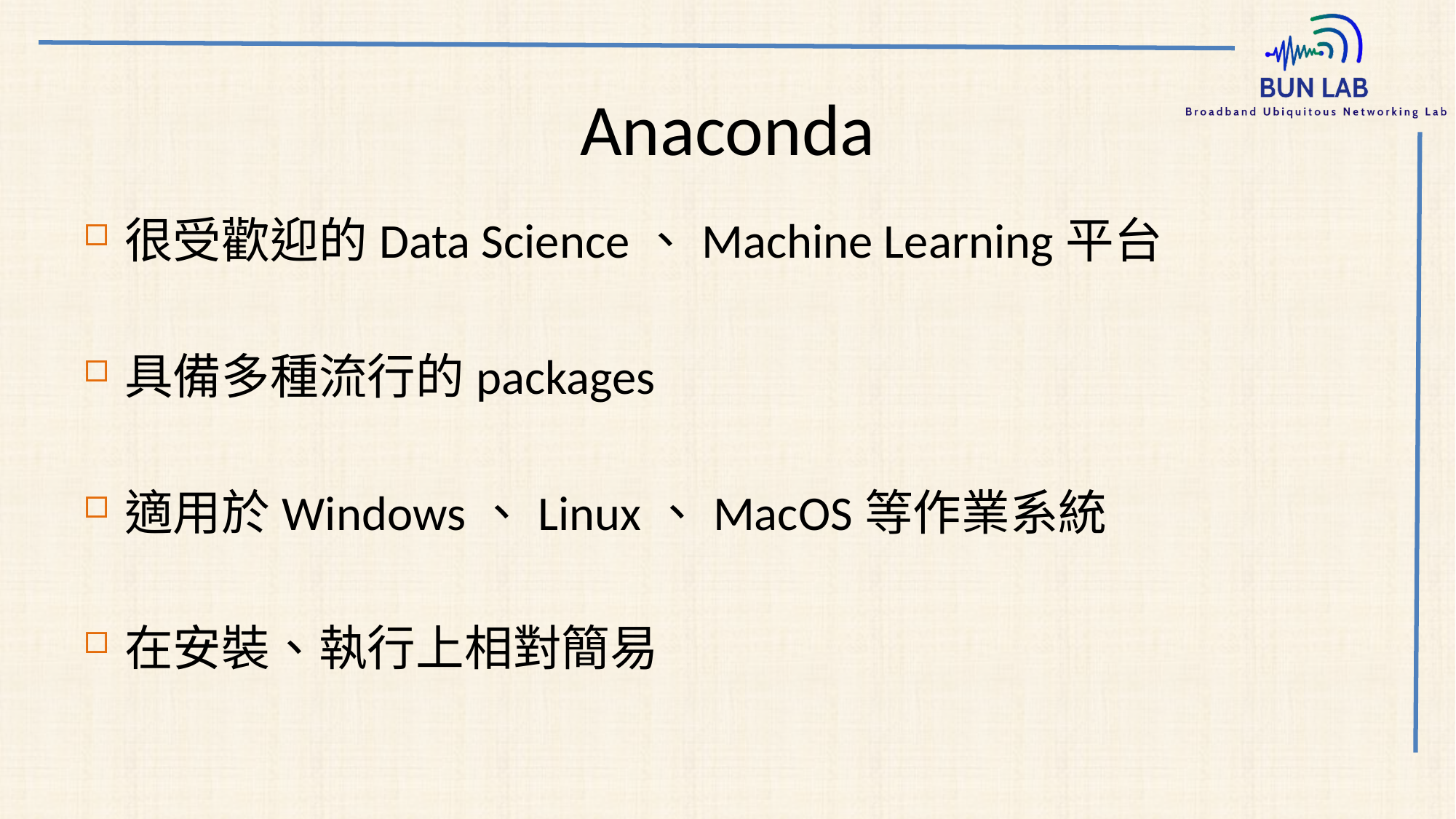

# Anaconda
很受歡迎的Data Science、Machine Learning平台

具備多種流行的packages

適用於Windows、Linux、MacOS等作業系統

在安裝、執行上相對簡易